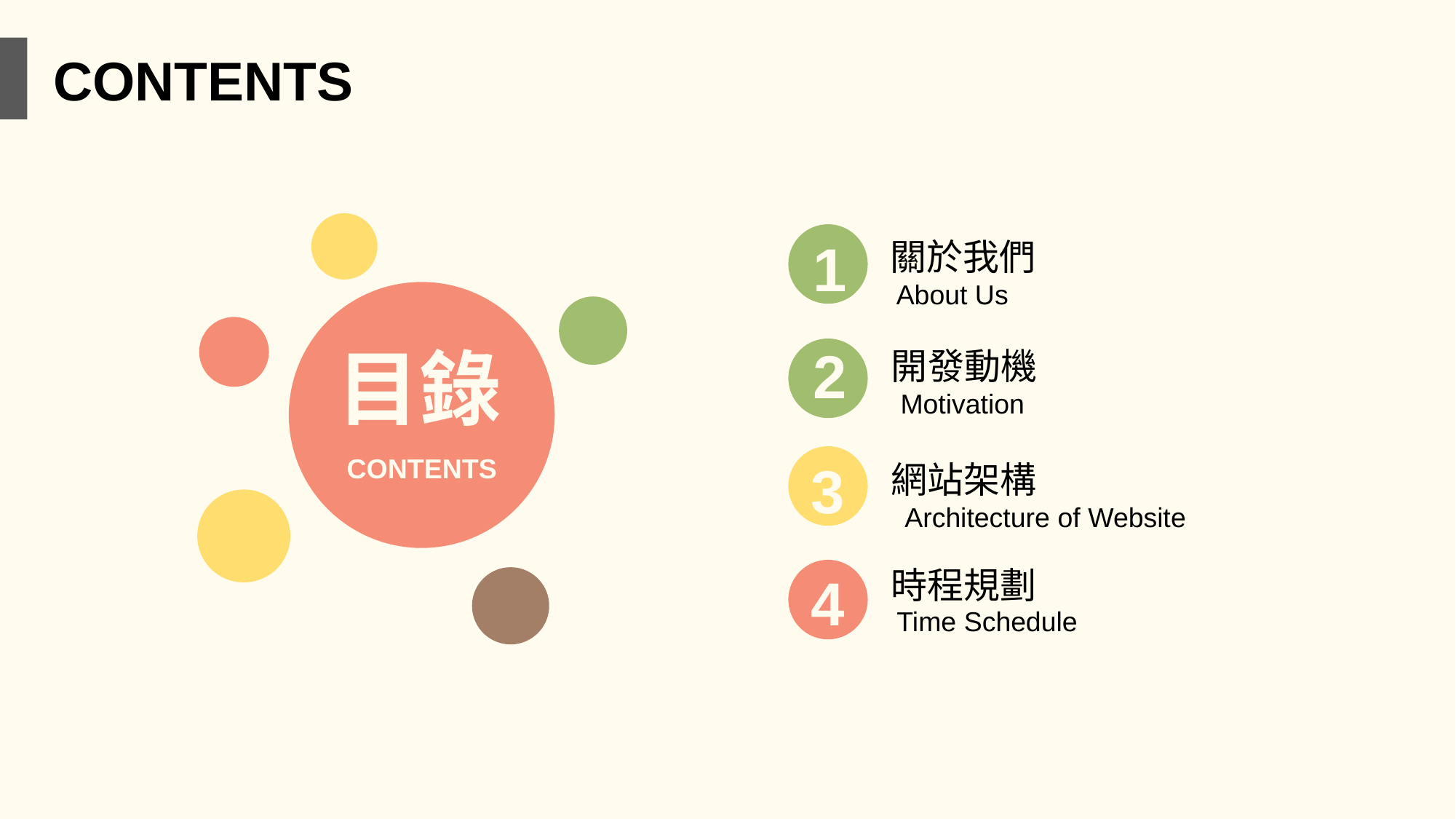

CONTENTS

1
關於我們
About Us

目錄
CONTENTS

2

開發動機
Motivation

3
網站架構
Architecture of Website

Time Schedule
時程規劃

4